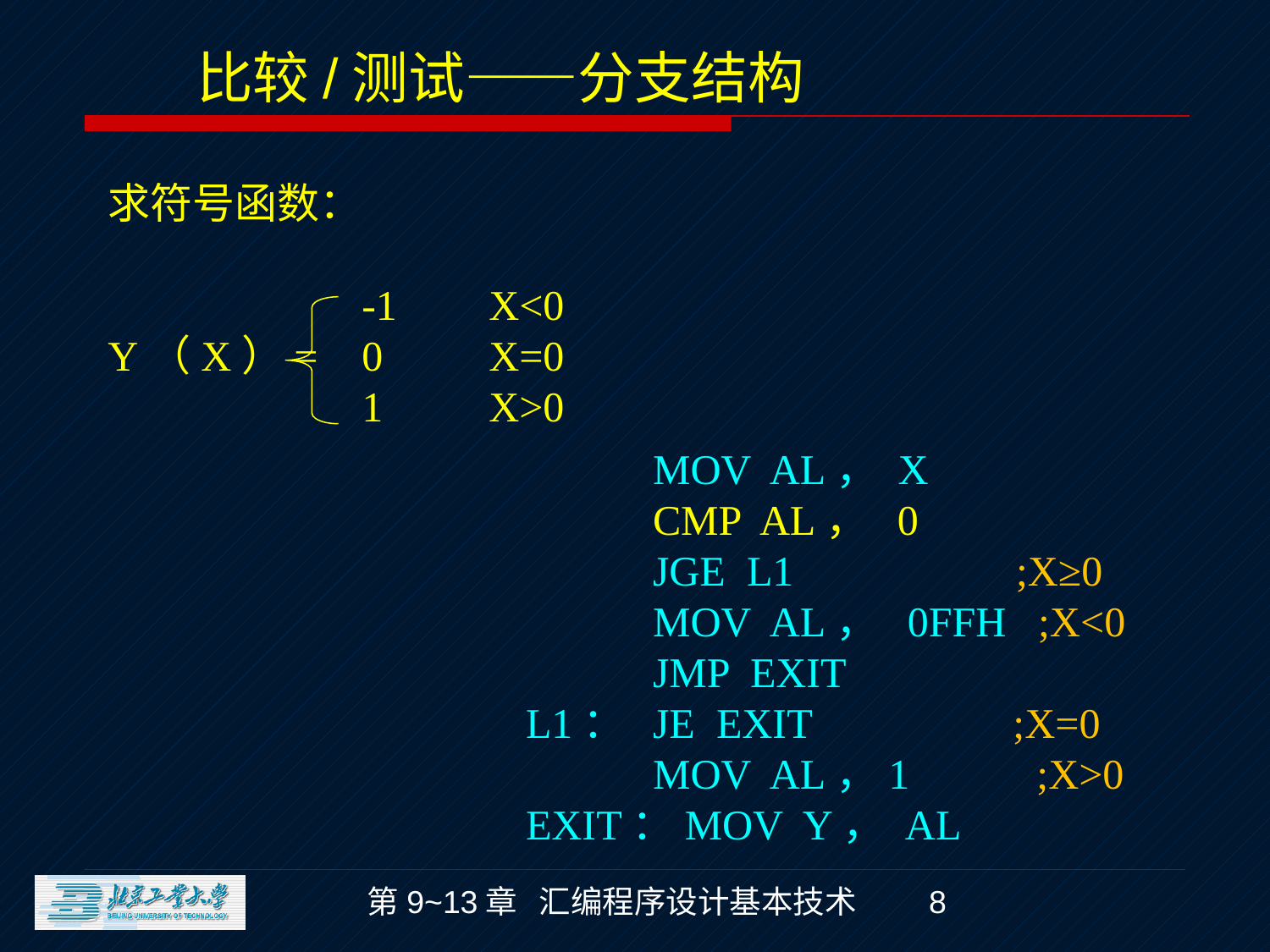

比较/测试——分支结构
求符号函数：

		-1	X<0
Y（X）= 	0	X=0
		1	X>0

	MOV  AL， X
	CMP  AL，  0
	JGE  L1                     ;X≥0
	MOV  AL，  0FFH   ;X<0
	JMP  EXIT
L1：	JE  EXIT                   ;X=0
	MOV  AL，1            ;X>0
EXIT：MOV  Y， AL